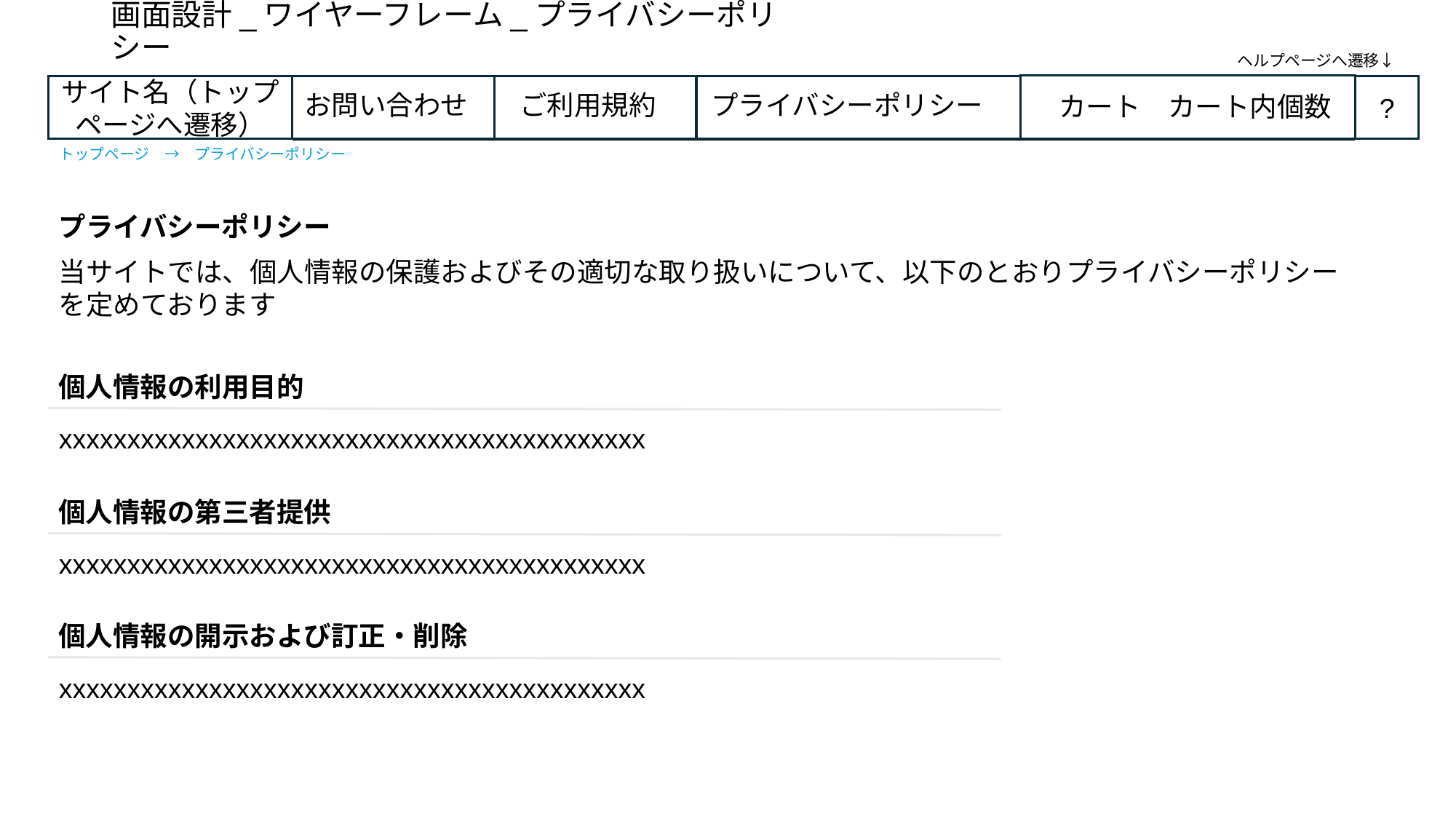

# 画面設計_ワイヤーフレーム_プライバシーポリシー
ヘルプページへ遷移↓
プライバシーポリシー

ご利用規約

お問い合わせ
サイト名（トップページへ遷移）
?
カート　カート内個数
トップページ　→　プライバシーポリシー
プライバシーポリシー
当サイトでは、個人情報の保護およびその適切な取り扱いについて、以下のとおりプライバシーポリシーを定めております
個人情報の利用目的
xxxxxxxxxxxxxxxxxxxxxxxxxxxxxxxxxxxxxxxxxxx
個人情報の第三者提供
xxxxxxxxxxxxxxxxxxxxxxxxxxxxxxxxxxxxxxxxxxx
個人情報の開示および訂正・削除
xxxxxxxxxxxxxxxxxxxxxxxxxxxxxxxxxxxxxxxxxxx